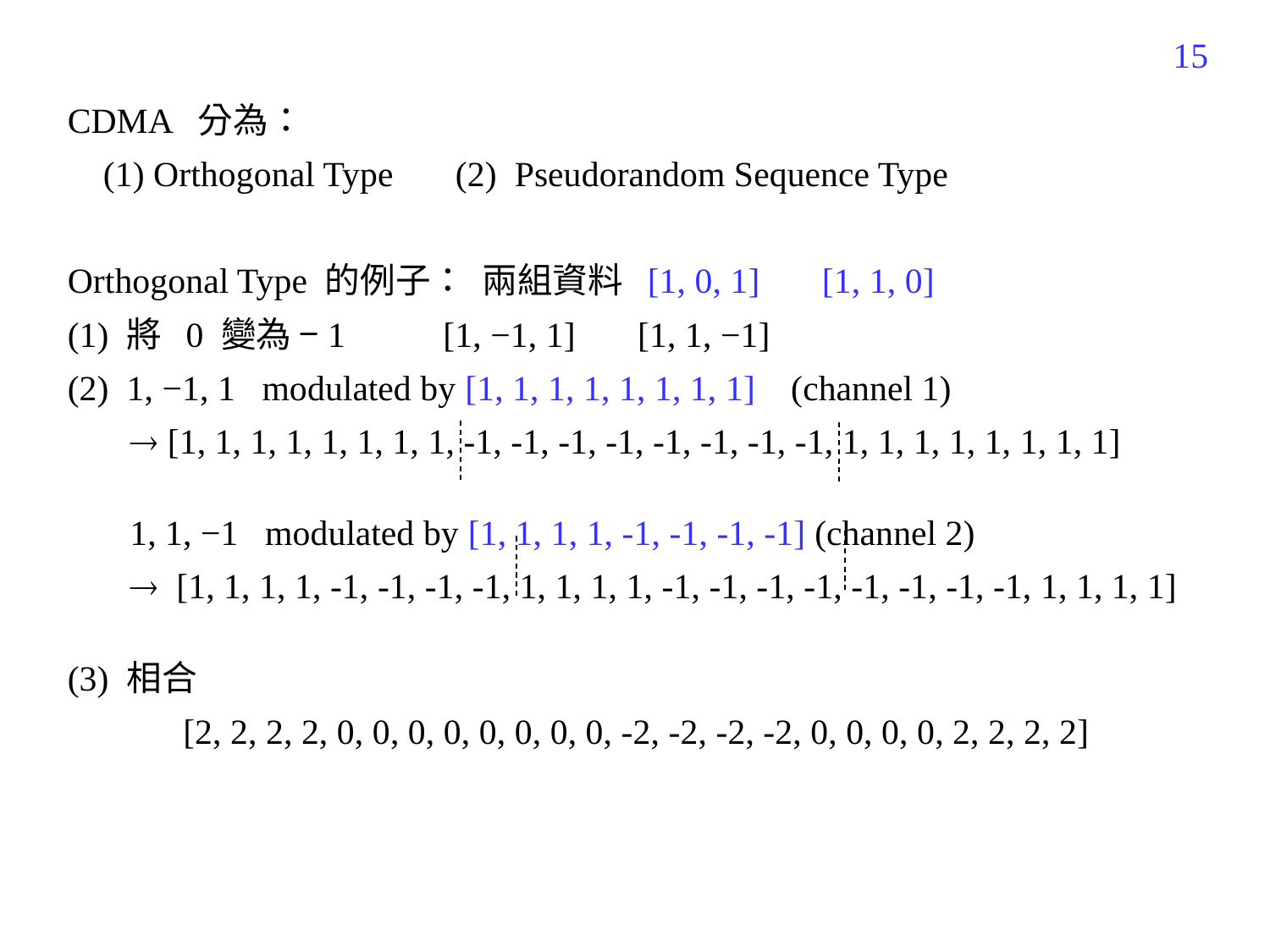

15
CDMA  分為：
    (1) Orthogonal Type       (2)  Pseudorandom Sequence Type

Orthogonal Type 的例子：  兩組資料  [1, 0, 1]       [1, 1, 0]
(1) 將  0 變為 −1           [1, −1, 1]       [1, 1, −1]
(2)  1, −1, 1   modulated by [1, 1, 1, 1, 1, 1, 1, 1]    (channel 1)
       → [1, 1, 1, 1, 1, 1, 1, 1, -1, -1, -1, -1, -1, -1, -1, -1, 1, 1, 1, 1, 1, 1, 1, 1]
       1, 1, −1   modulated by [1, 1, 1, 1, -1, -1, -1, -1] (channel 2)
       →  [1, 1, 1, 1, -1, -1, -1, -1, 1, 1, 1, 1, -1, -1, -1, -1, -1, -1, -1, -1, 1, 1, 1, 1]
(3) 相合
             [2, 2, 2, 2, 0, 0, 0, 0, 0, 0, 0, 0, -2, -2, -2, -2, 0, 0, 0, 0, 2, 2, 2, 2]